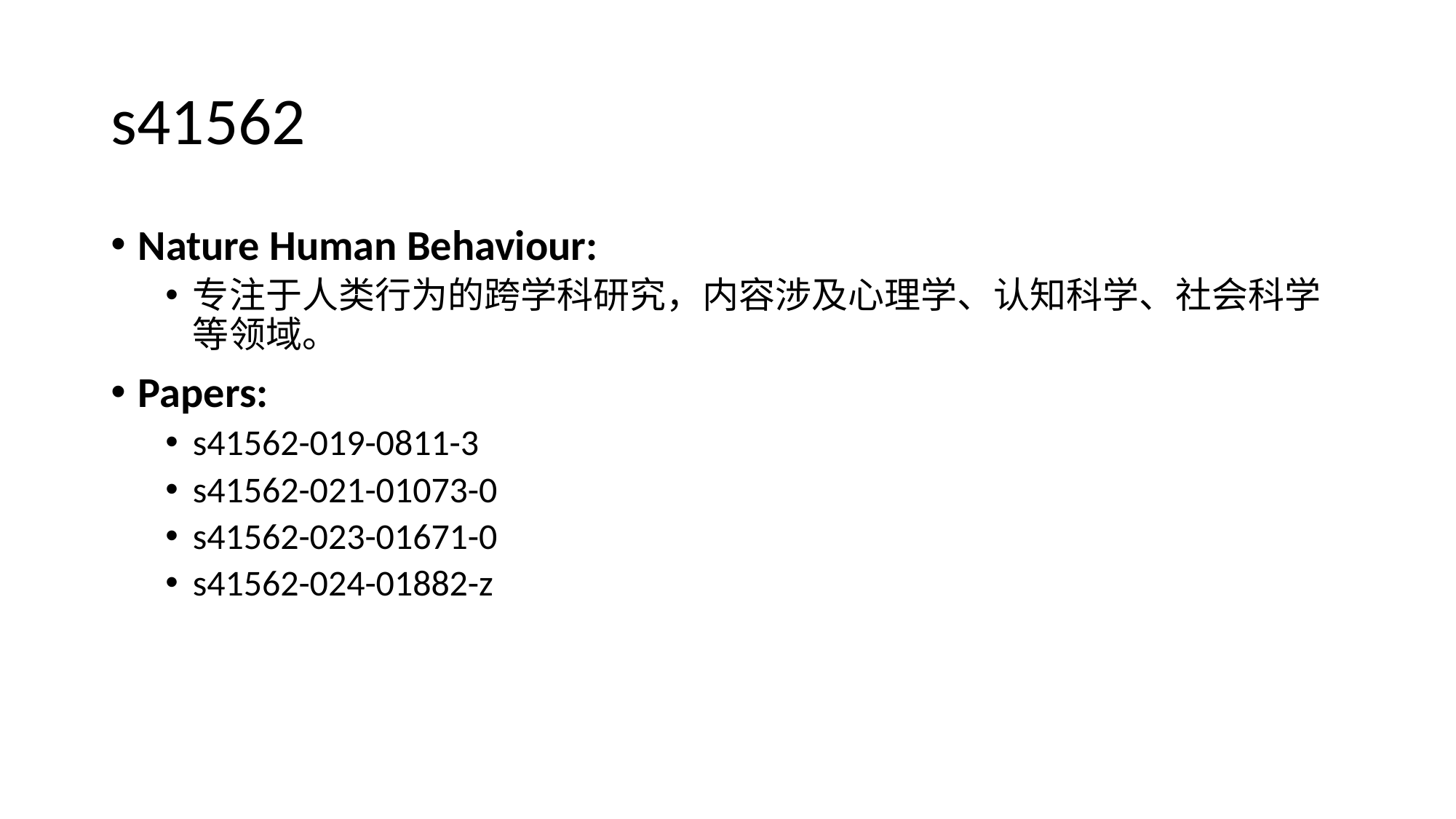

# s41562
Nature Human Behaviour:
专注于人类行为的跨学科研究，内容涉及心理学、认知科学、社会科学等领域。
Papers:
s41562-019-0811-3
s41562-021-01073-0
s41562-023-01671-0
s41562-024-01882-z